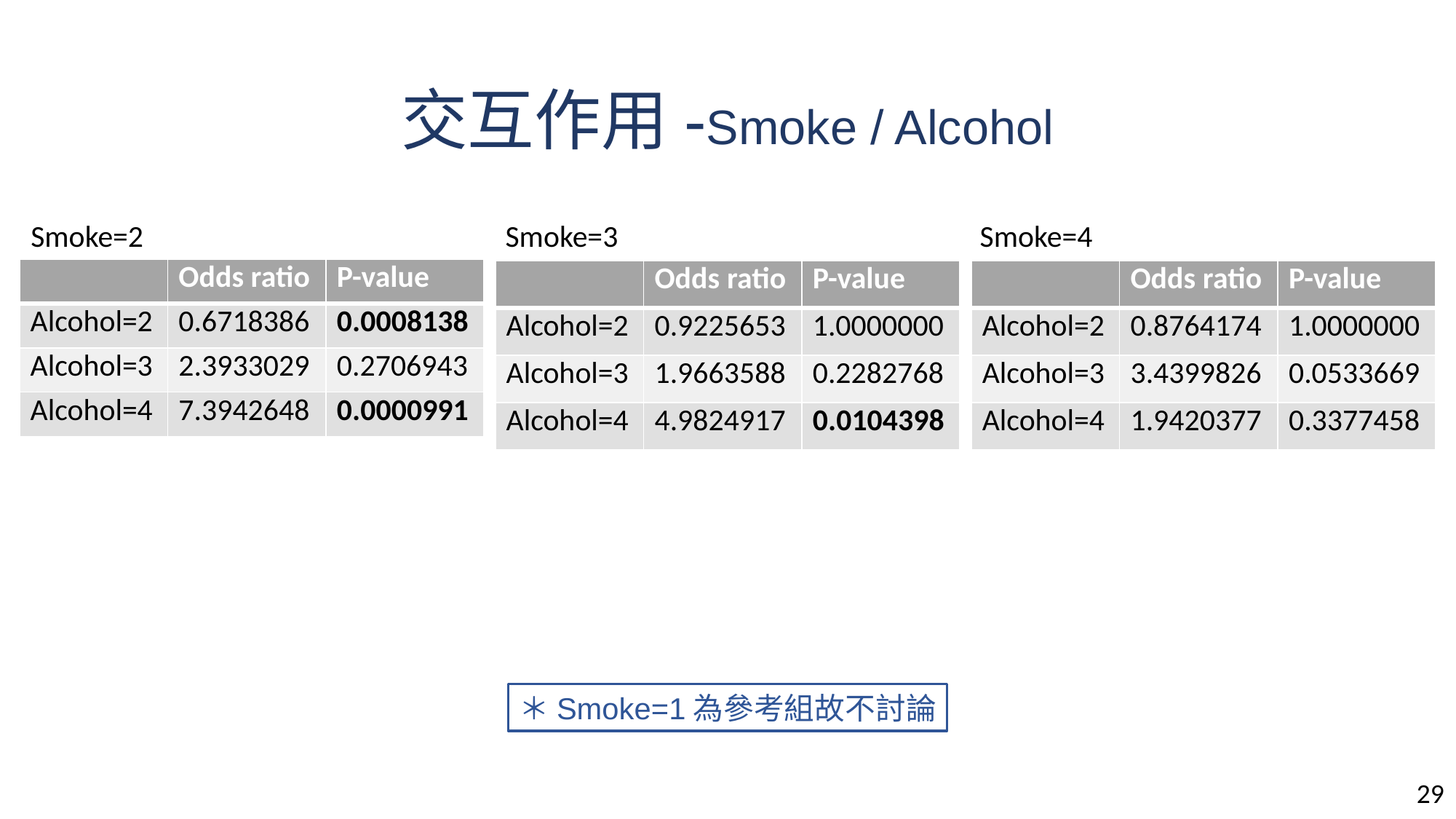

# 交互作用-Smoke / Alcohol
Smoke=2
Smoke=3
Smoke=4
|  | Odds ratio | P-value |
| --- | --- | --- |
| Alcohol=2 | 0.6718386 | 0.0008138 |
| Alcohol=3 | 2.3933029 | 0.2706943 |
| Alcohol=4 | 7.3942648 | 0.0000991 |
|  | Odds ratio | P-value |
| --- | --- | --- |
| Alcohol=2 | 0.9225653 | 1.0000000 |
| Alcohol=3 | 1.9663588 | 0.2282768 |
| Alcohol=4 | 4.9824917 | 0.0104398 |
|  | Odds ratio | P-value |
| --- | --- | --- |
| Alcohol=2 | 0.8764174 | 1.0000000 |
| Alcohol=3 | 3.4399826 | 0.0533669 |
| Alcohol=4 | 1.9420377 | 0.3377458 |
＊Smoke=1為參考組故不討論
29